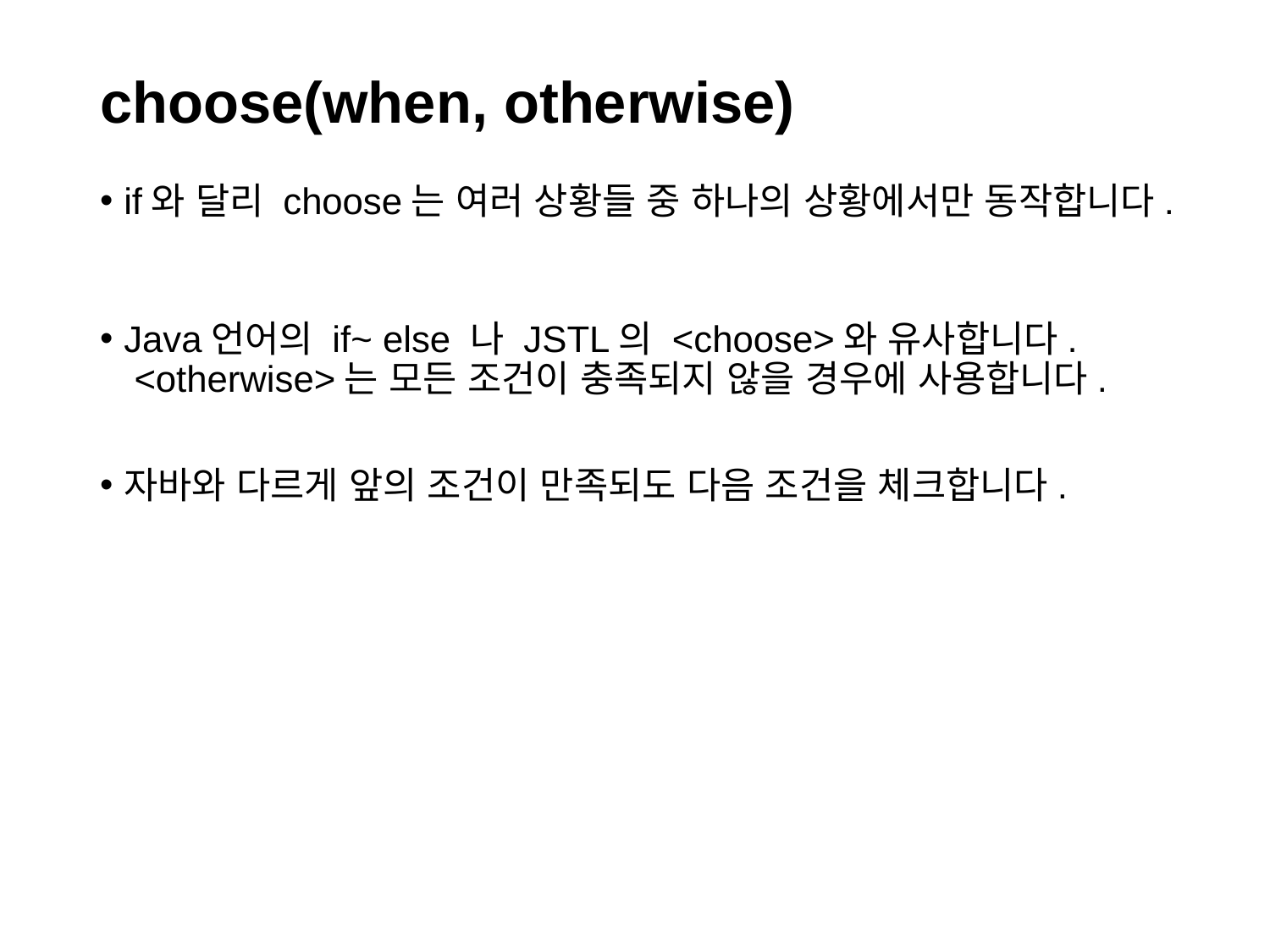

# choose(when, otherwise)
if와 달리 choose는 여러 상황들 중 하나의 상황에서만 동작합니다.
Java언어의 if~ else 나 JSTL의 <choose>와 유사합니다.
 <otherwise>는 모든 조건이 충족되지 않을 경우에 사용합니다.

자바와 다르게 앞의 조건이 만족되도 다음 조건을 체크합니다.